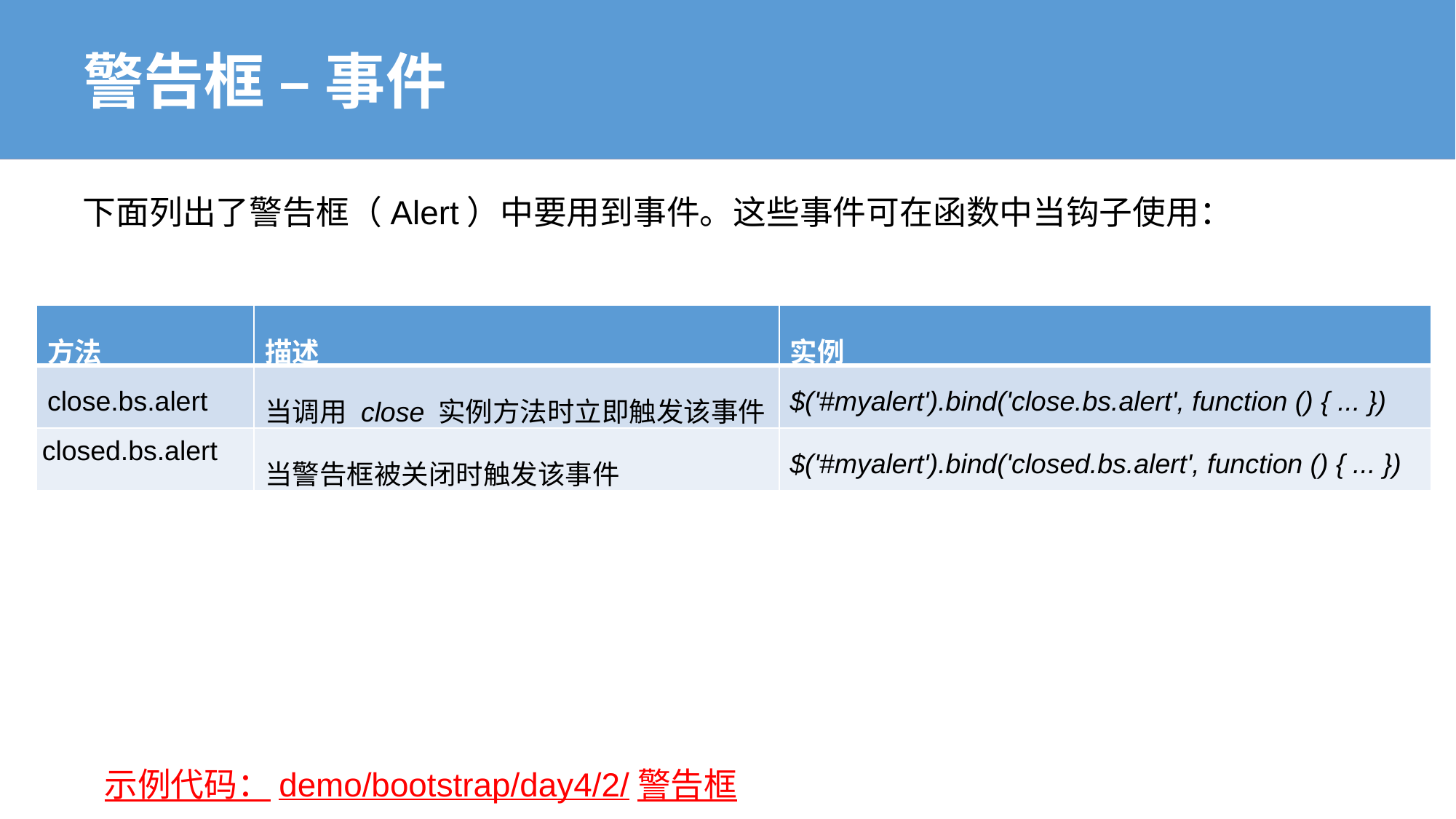

# 警告框 – 事件
下面列出了警告框（Alert）中要用到事件。这些事件可在函数中当钩子使用：
| 方法 | 描述 | 实例 |
| --- | --- | --- |
| close.bs.alert | 当调用 close 实例方法时立即触发该事件 | $('#myalert').bind('close.bs.alert', function () { ... }) |
| closed.bs.alert | 当警告框被关闭时触发该事件 | $('#myalert').bind('closed.bs.alert', function () { ... }) |
示例代码：demo/bootstrap/day4/2/警告框